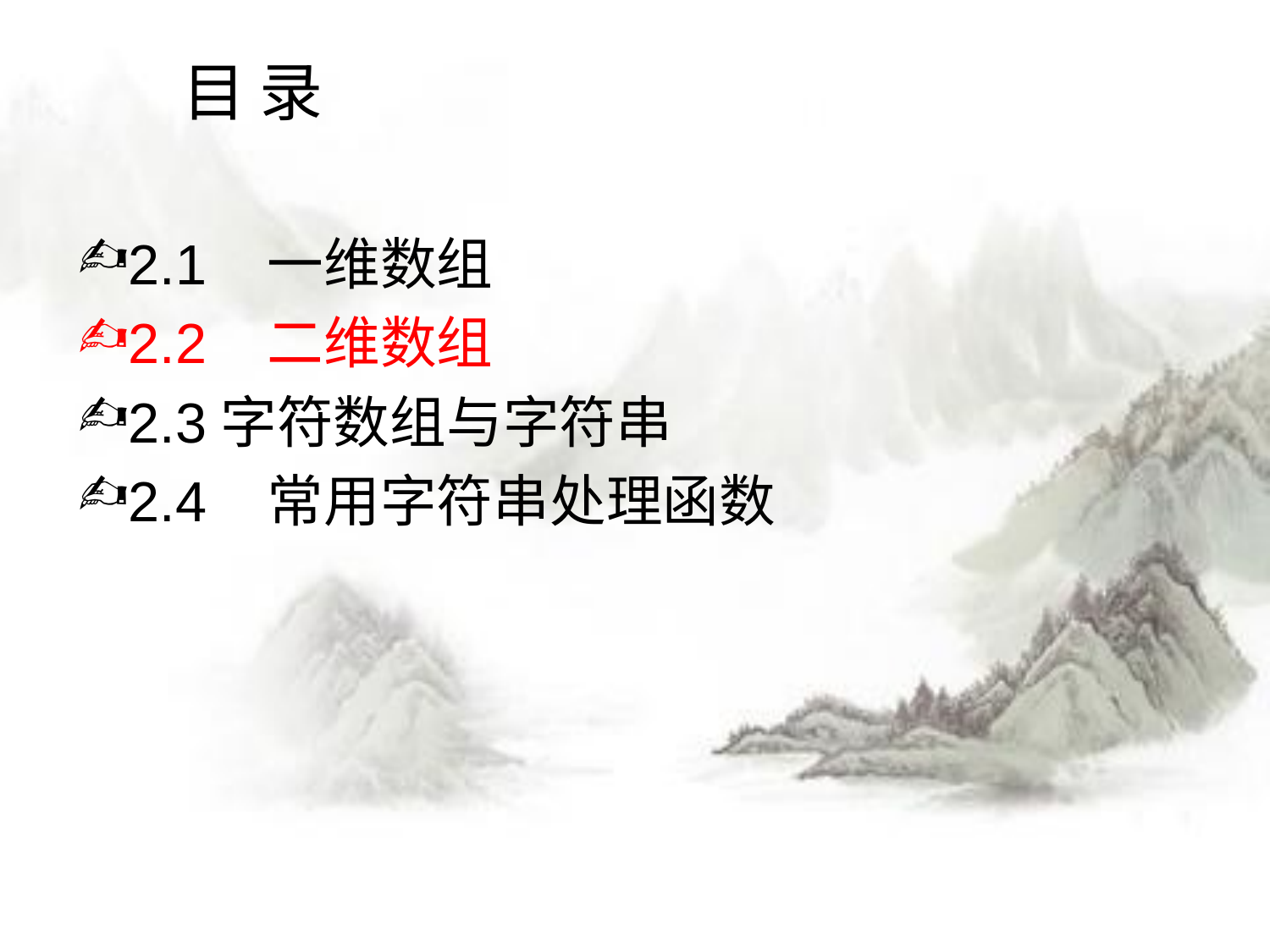

# 目 录
2.1   一维数组
2.2   二维数组
2.3字符数组与字符串
2.4   常用字符串处理函数